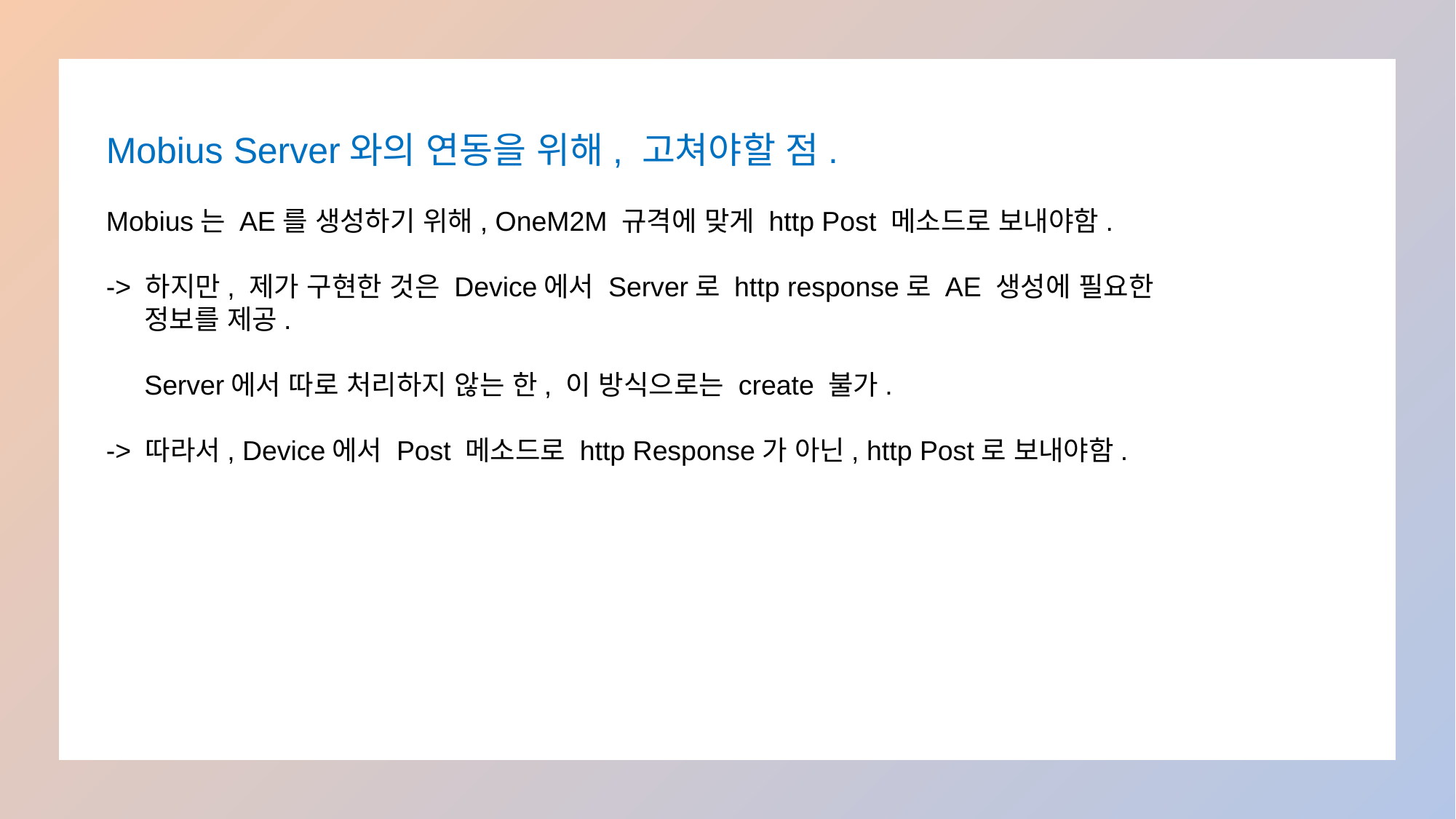

Mobius Server와의 연동을 위해, 고쳐야할 점.

Mobius는 AE를 생성하기 위해, OneM2M 규격에 맞게 http Post 메소드로 보내야함.

-> 하지만, 제가 구현한 것은 Device에서 Server로 http response로 AE 생성에 필요한
     정보를 제공.

     Server에서 따로 처리하지 않는 한, 이 방식으로는 create 불가.

-> 따라서, Device에서 Post 메소드로 http Response가 아닌, http Post로 보내야함.